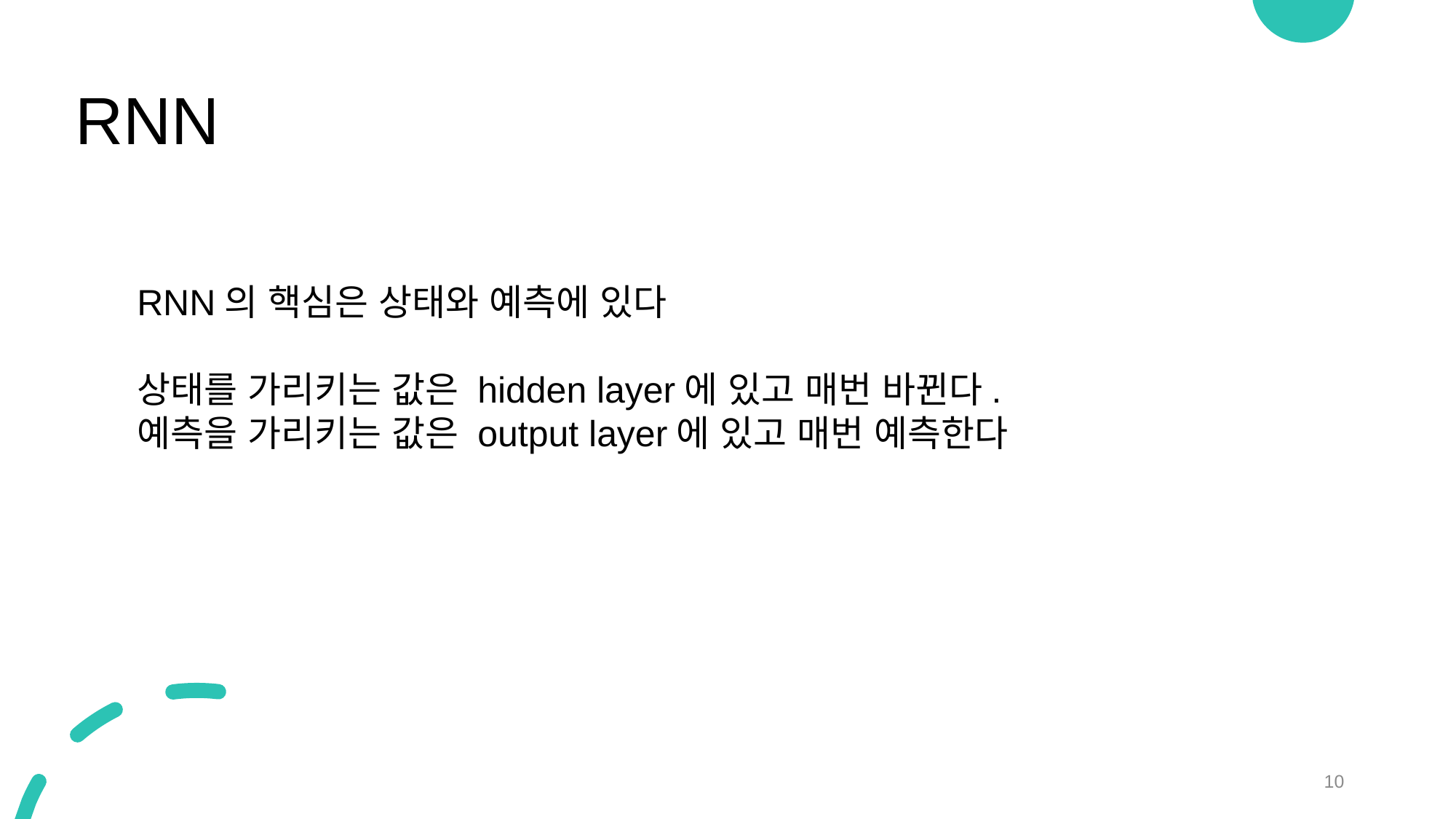

# RNN

RNN의 핵심은 상태와 예측에 있다

상태를 가리키는 값은 hidden layer에 있고 매번 바뀐다.
예측을 가리키는 값은 output layer에 있고 매번 예측한다

10